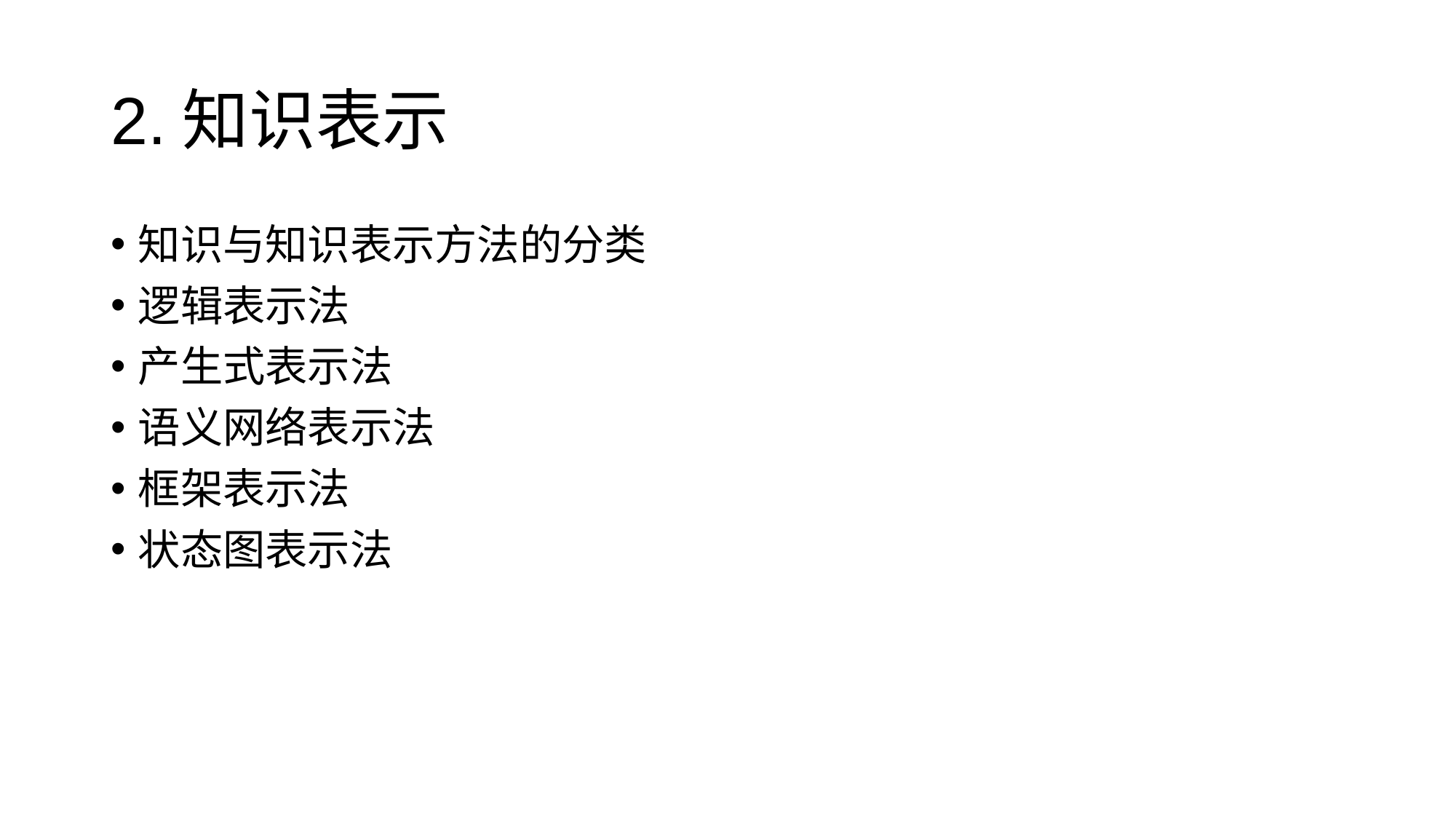

# 2.知识表示
知识与知识表示方法的分类
逻辑表示法
产生式表示法
语义网络表示法
框架表示法
状态图表示法